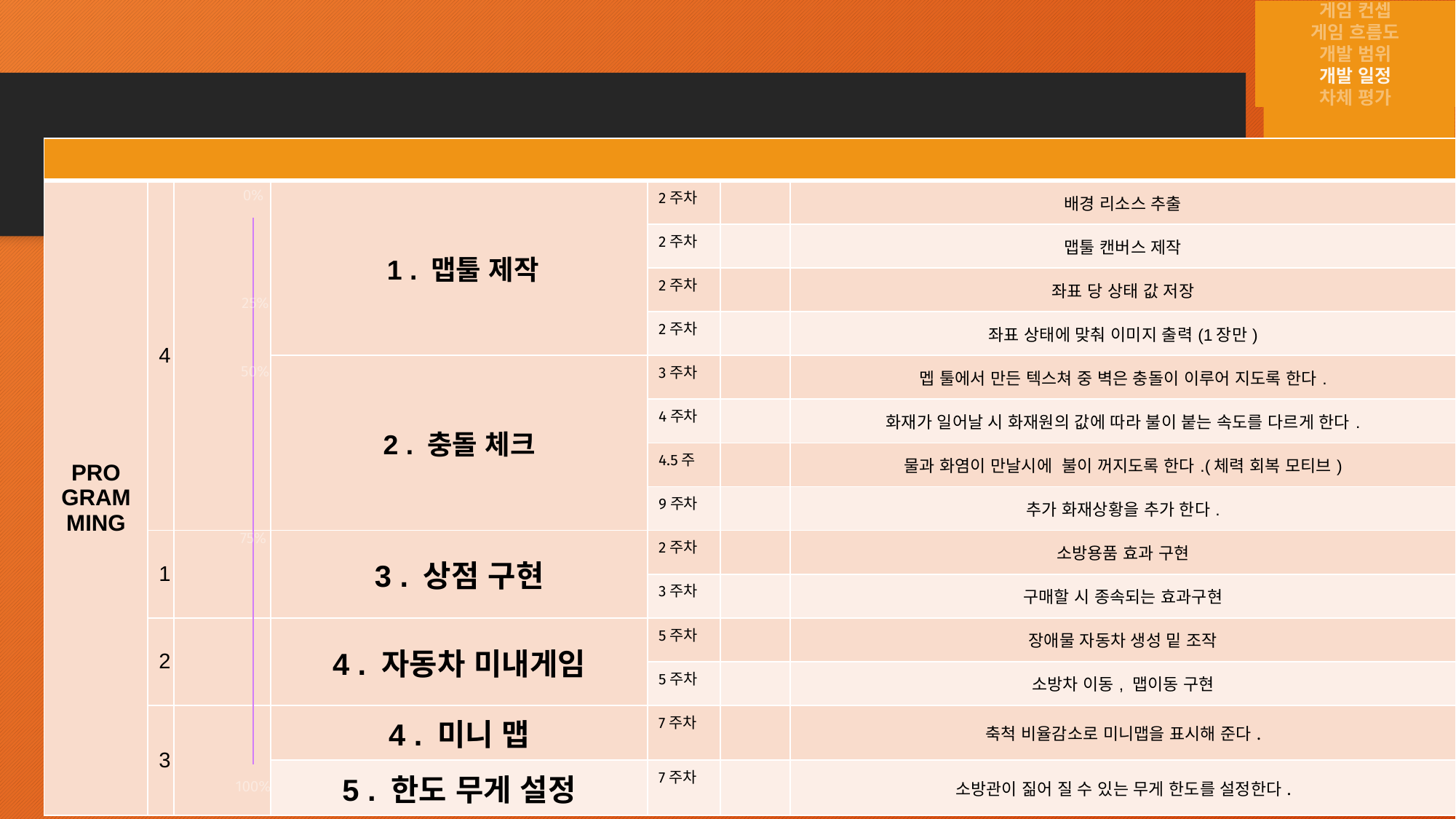

게임 컨셉
게임 흐름도
개발 범위
개발 일정
차체 평가
|  |  |  |  |  |  |  |
| --- | --- | --- | --- | --- | --- | --- |
| PRO GRAM MING | 4 |  | 1 . 맵툴 제작 | 2주차 |  | 배경 리소스 추출 |
|  |  |  |  | 2주차 |  | 맵툴 캔버스 제작 |
|  |  |  |  | 2주차 |  | 좌표 당 상태 값 저장 |
|  |  |  |  | 2주차 |  | 좌표 상태에 맞춰 이미지 출력(1장만) |
|  |  |  | 2 . 충돌 체크 | 3주차 |  | 멥 툴에서 만든 텍스쳐 중 벽은 충돌이 이루어 지도록 한다. |
|  |  |  |  | 4주차 |  | 화재가 일어날 시 화재원의 값에 따라 불이 붙는 속도를 다르게 한다. |
|  |  |  |  | 4.5주 |  | 물과 화염이 만날시에 불이 꺼지도록 한다.(체력 회복 모티브) |
|  |  |  |  | 9주차 |  | 추가 화재상황을 추가 한다. |
|  | 1 |  | 3 . 상점 구현 | 2주차 |  | 소방용품 효과 구현 |
|  |  |  |  | 3주차 |  | 구매할 시 종속되는 효과구현 |
|  | 2 |  | 4 . 자동차 미내게임 | 5주차 |  | 장애물 자동차 생성 밑 조작 |
|  |  |  |  | 5주차 |  | 소방차 이동, 맵이동 구현 |
|  | 3 |  | 4 . 미니 맵 | 7주차 |  | 축척 비율감소로 미니맵을 표시해 준다. |
|  |  |  | 5 . 한도 무게 설정 | 7주차 |  | 소방관이 짊어 질 수 있는 무게 한도를 설정한다. |
0%
25%
50%
75%
100%